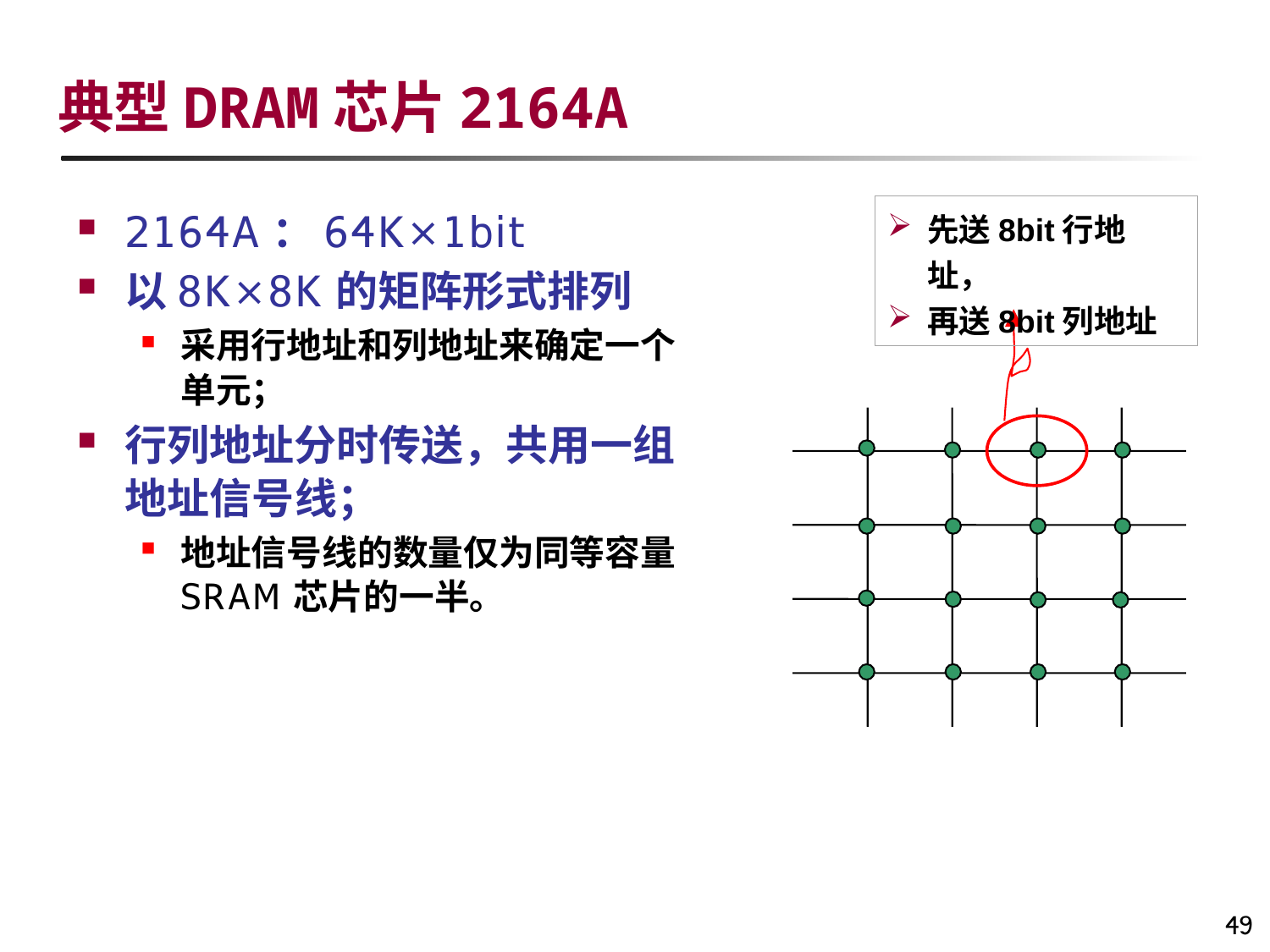

# 典型DRAM芯片2164A
2164A：64K×1bit
以8K×8K的矩阵形式排列
采用行地址和列地址来确定一个单元；
行列地址分时传送，共用一组地址信号线；
地址信号线的数量仅为同等容量SRAM芯片的一半。
先送8bit行地址，
再送8bit列地址

49